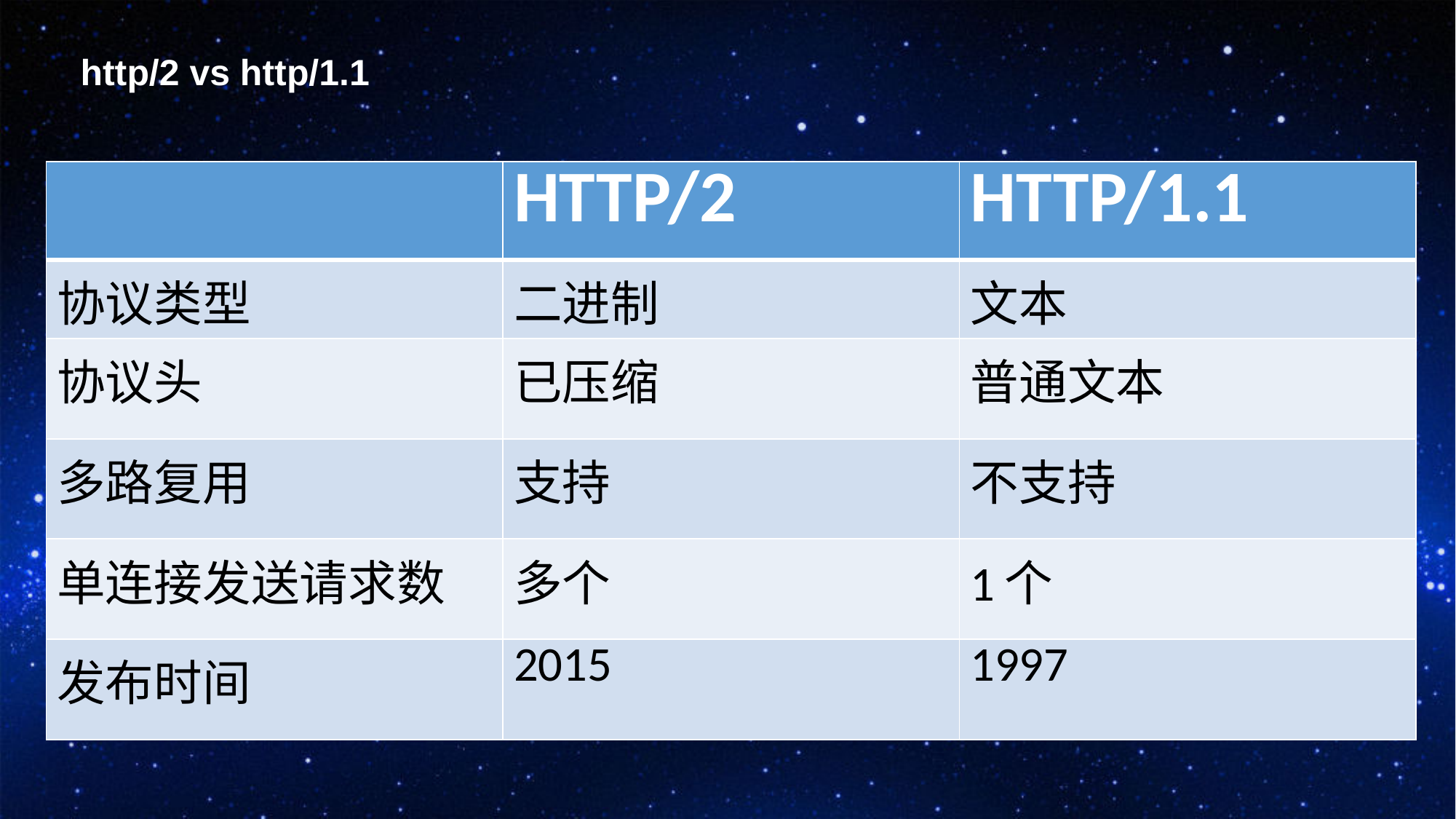

http/2 vs http/1.1
|  | HTTP/2 | HTTP/1.1 |
| --- | --- | --- |
| 协议类型 | 二进制 | 文本 |
| 协议头 | 已压缩 | 普通文本 |
| 多路复用 | 支持 | 不支持 |
| 单连接发送请求数 | 多个 | 1个 |
| 发布时间 | 2015 | 1997 |